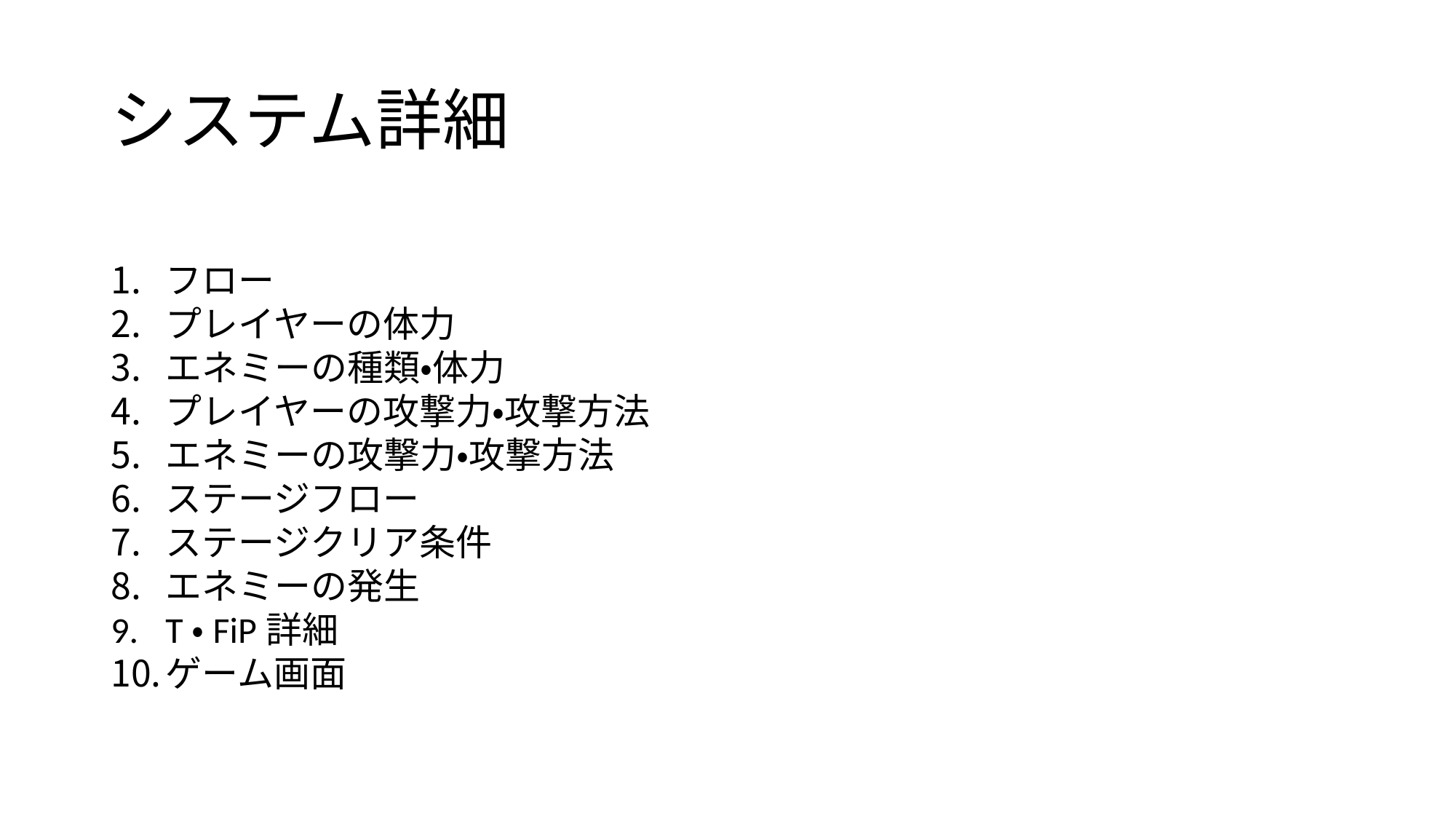

# システム詳細
フロー
プレイヤーの体力
エネミーの種類・体力
プレイヤーの攻撃力・攻撃方法
エネミーの攻撃力・攻撃方法
ステージフロー
ステージクリア条件
エネミーの発生
T・FiP詳細
ゲーム画面